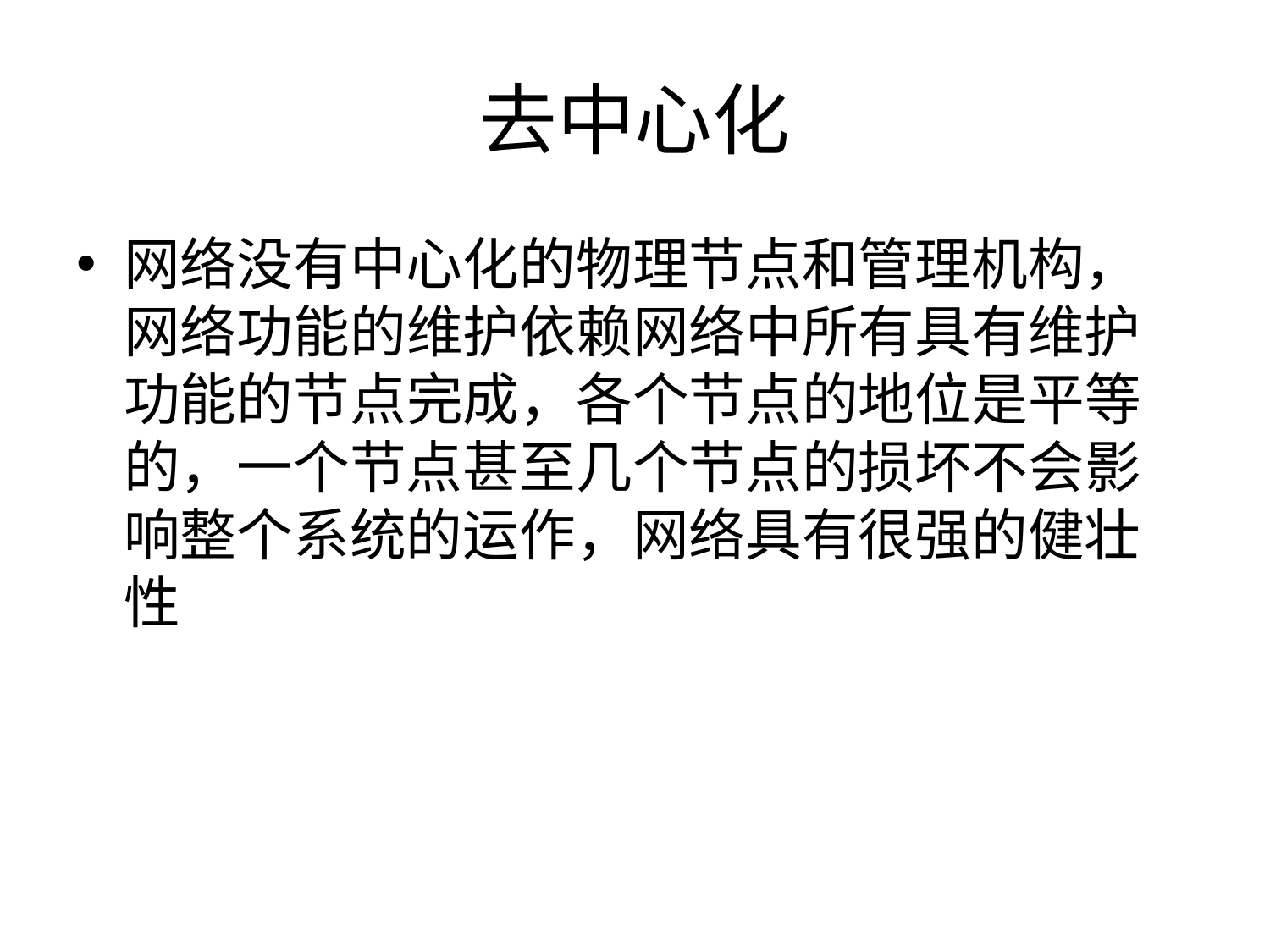

# 去中心化
网络没有中心化的物理节点和管理机构，网络功能的维护依赖网络中所有具有维护功能的节点完成，各个节点的地位是平等的，一个节点甚至几个节点的损坏不会影响整个系统的运作，网络具有很强的健壮性